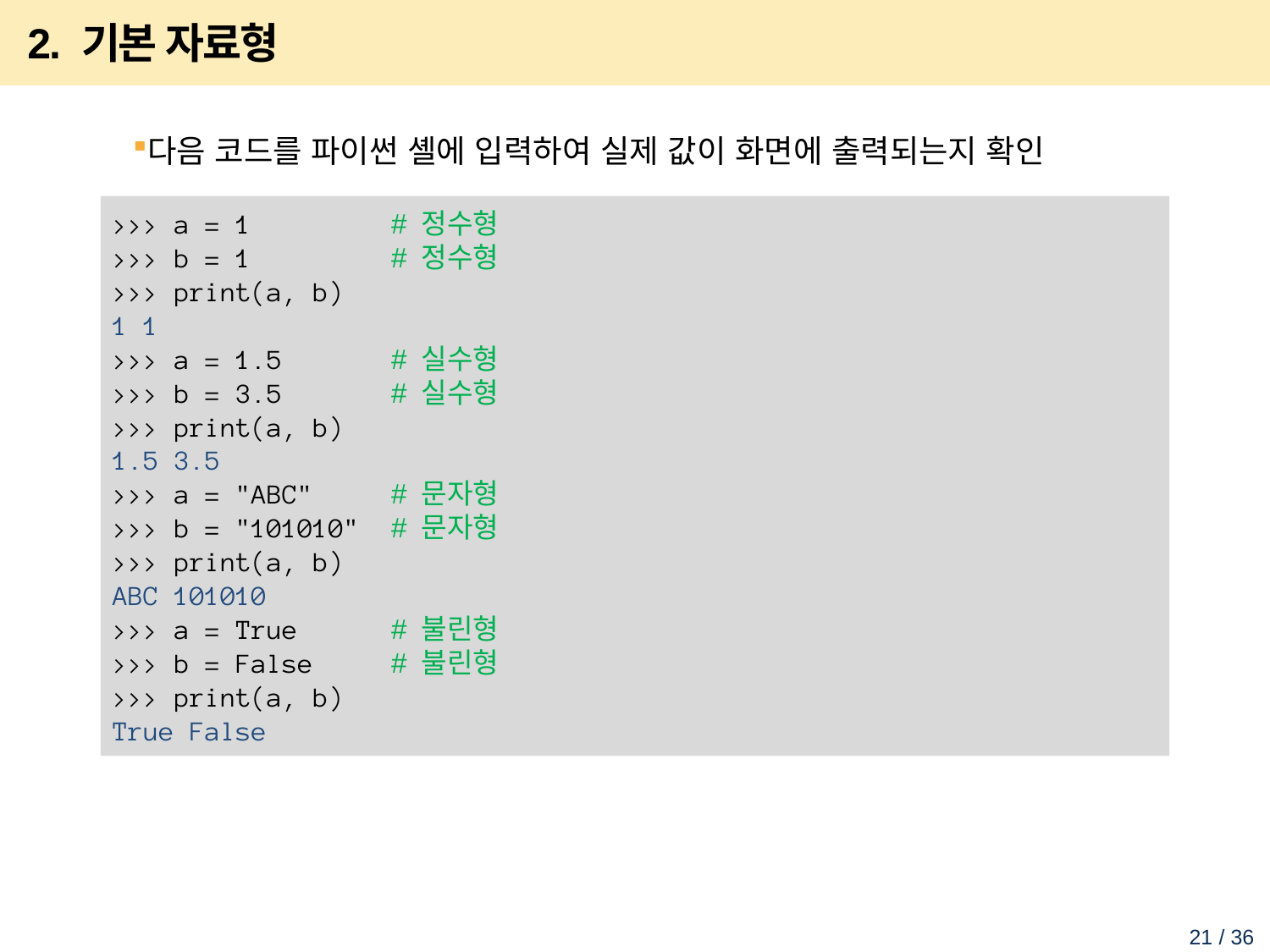

# 2. 기본 자료형
다음 코드를 파이썬 셸에 입력하여 실제 값이 화면에 출력되는지 확인
>>> a = 1         # 정수형
>>> b = 1         # 정수형
>>> print(a, b)
1 1
>>> a = 1.5       # 실수형
>>> b = 3.5       # 실수형
>>> print(a, b)
1.5 3.5
>>> a = "ABC"     # 문자형
>>> b = "101010"  # 문자형
>>> print(a, b)
ABC 101010
>>> a = True      # 불린형
>>> b = False     # 불린형
>>> print(a, b)
True False